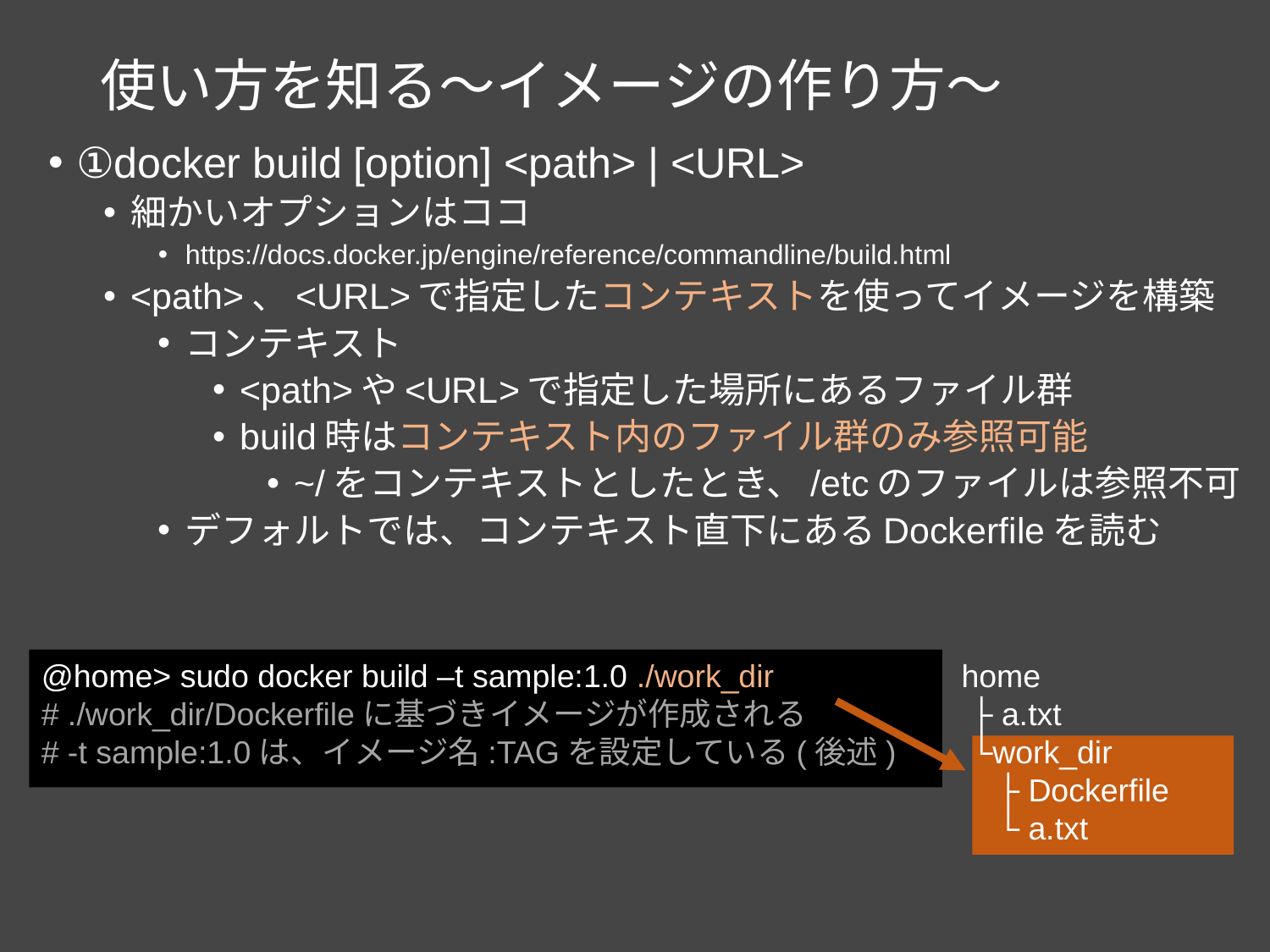

# 使い方を知る～イメージの作り方～
①docker build [option] <path> | <URL>
細かいオプションはココ
https://docs.docker.jp/engine/reference/commandline/build.html
<path>、<URL>で指定したコンテキストを使ってイメージを構築
コンテキスト
<path>や<URL>で指定した場所にあるファイル群
build時はコンテキスト内のファイル群のみ参照可能
~/をコンテキストとしたとき、/etcのファイルは参照不可
デフォルトでは、コンテキスト直下にあるDockerfileを読む
@home> sudo docker build –t sample:1.0 ./work_dir
# ./work_dir/Dockerfileに基づきイメージが作成される
# -t sample:1.0は、イメージ名:TAGを設定している(後述)
home
 ├ a.txt
 └work_dir
    ├ Dockerfile
    └ a.txt